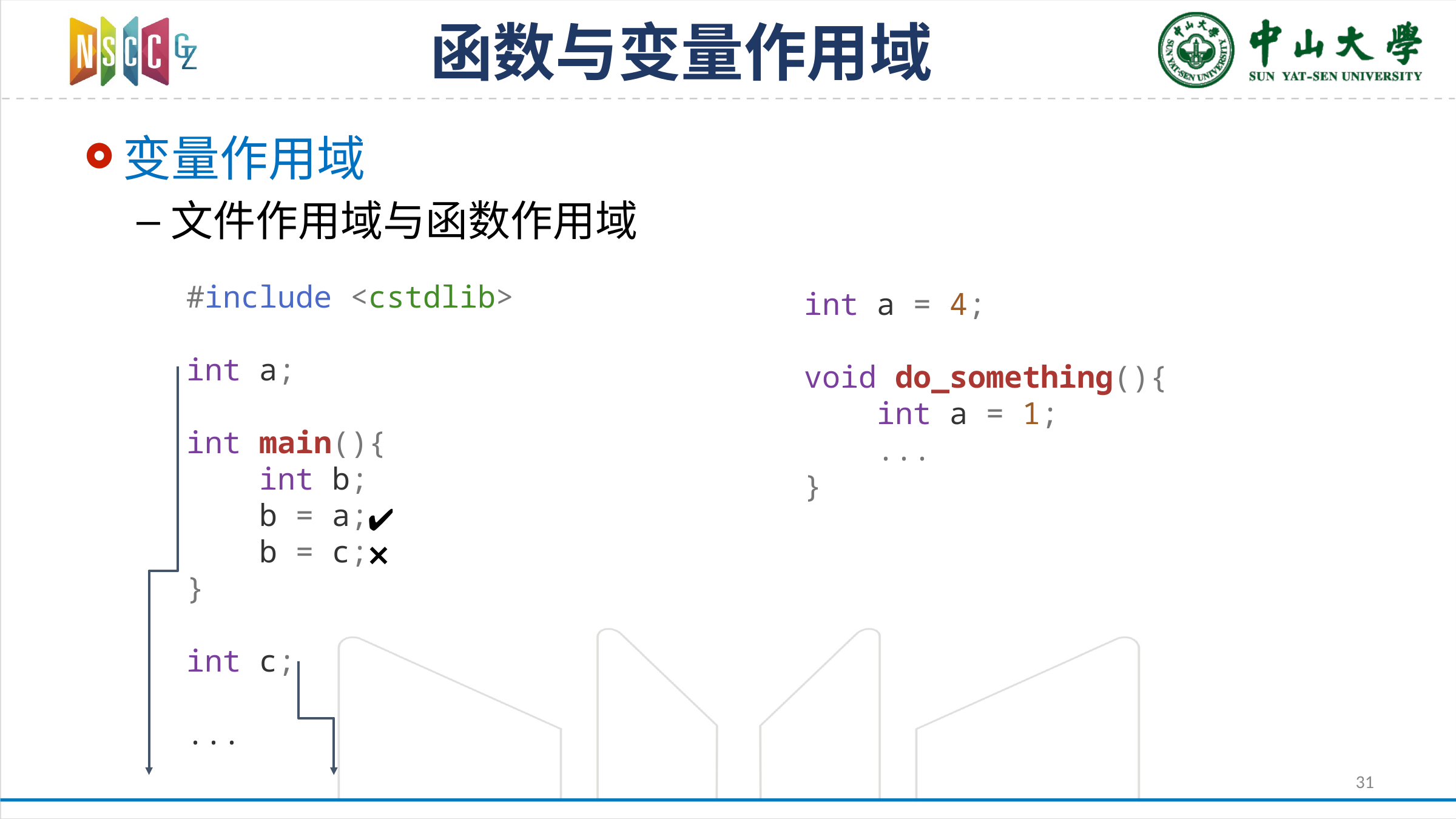

# 函数与变量作用域
变量作用域
文件作用域与函数作用域

#include <cstdlib>
int a;
int main(){
    int b;
    b = a;
    b = c;
}
int c;
...
int a = 4;
void do_something(){
    int a = 1;
    ...
}
✔️
❌
31